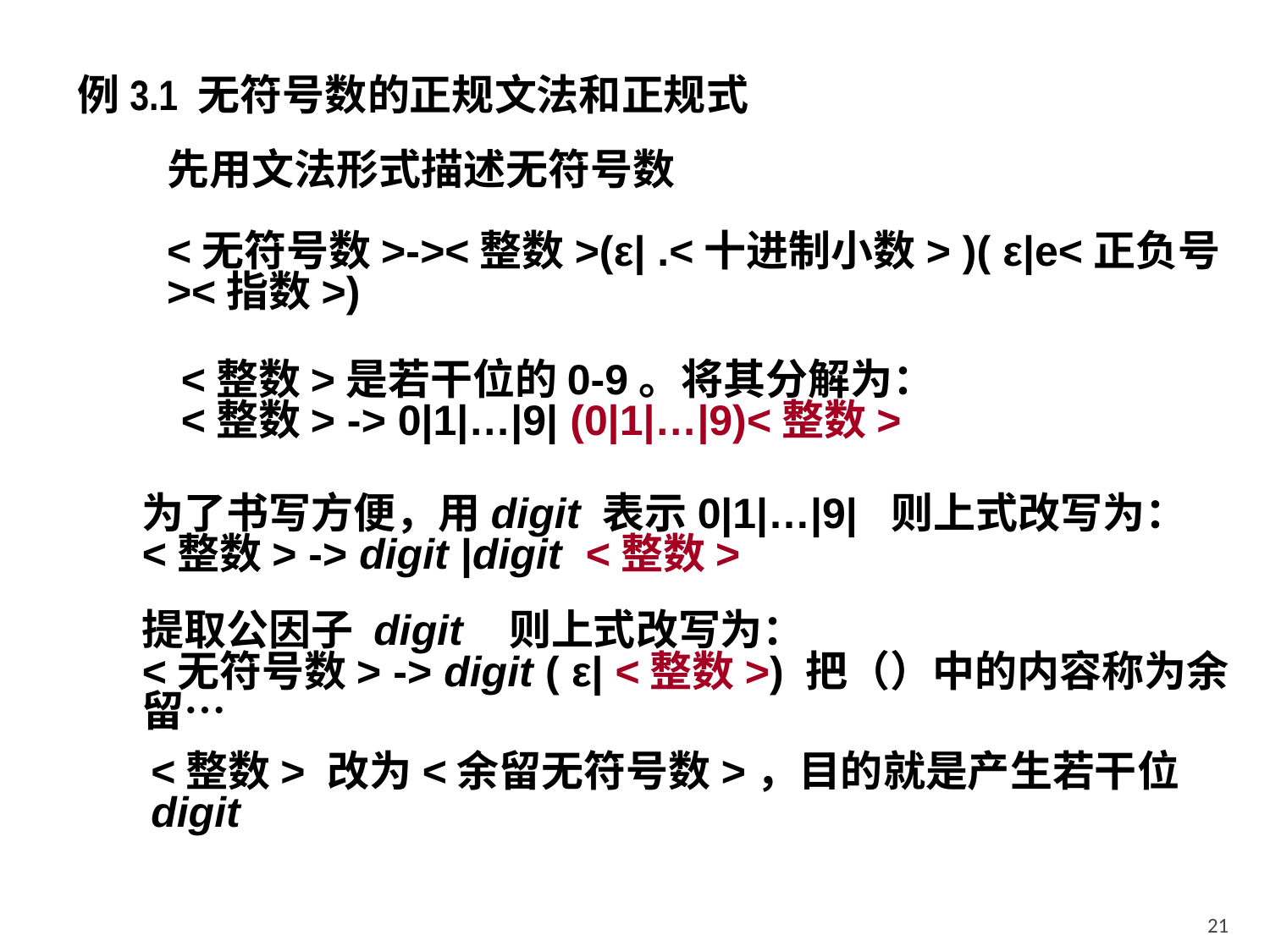

例3.1 无符号数的正规文法和正规式
先用文法形式描述无符号数

<无符号数>-><整数>(ε| .<十进制小数> )( ε|e<正负号><指数>)
<整数>是若干位的0-9。将其分解为：
<整数> -> 0|1|…|9| (0|1|…|9)<整数>
为了书写方便，用digit 表示0|1|…|9|  则上式改写为：
<整数> -> digit |digit  <整数>
提取公因子 digit   则上式改写为：
<无符号数> -> digit ( ε| <整数>) 把（）中的内容称为余留…
<整数> 改为<余留无符号数>，目的就是产生若干位digit
21